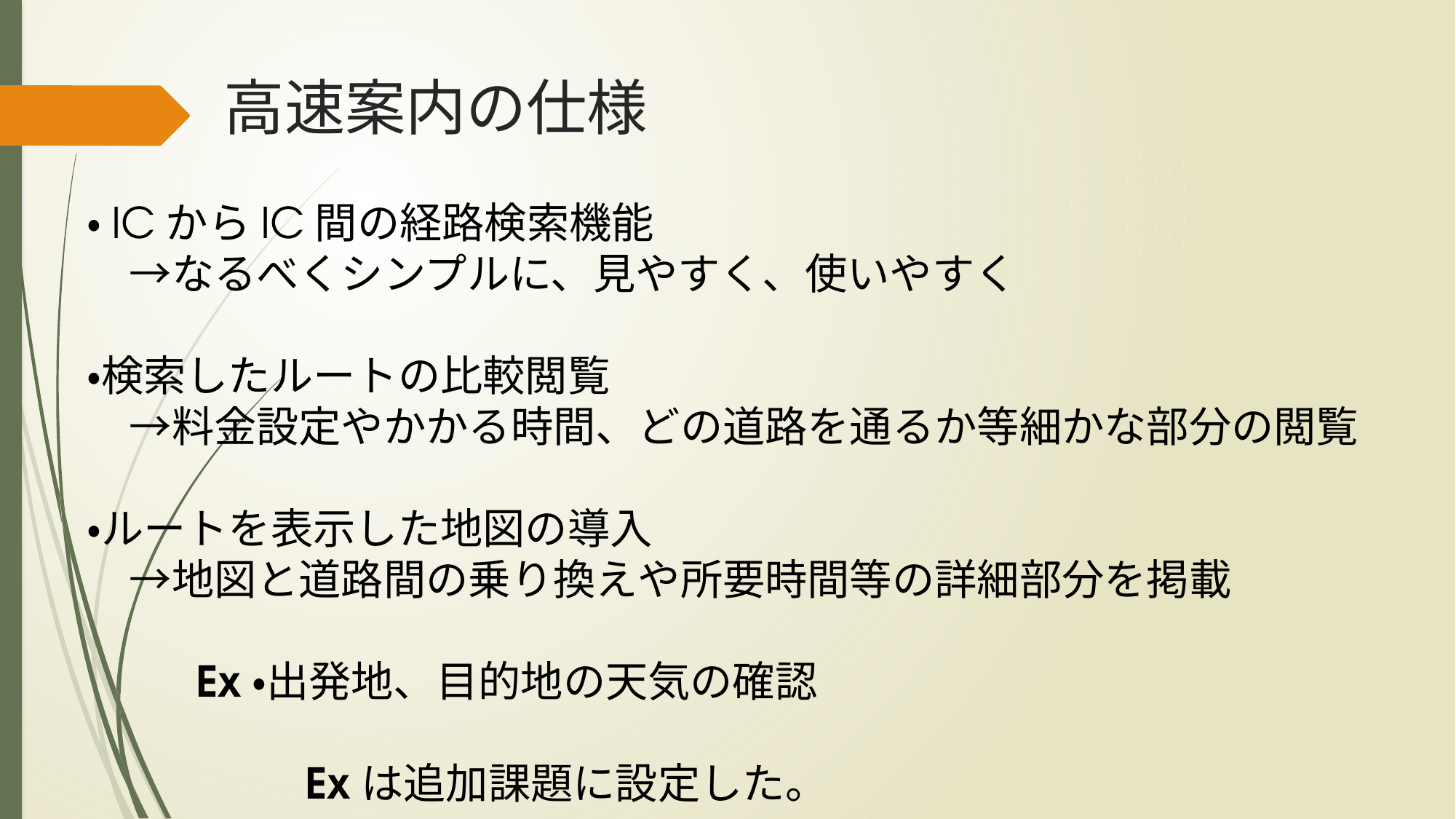

# 高速案内の仕様
・ICからIC間の経路検索機能
　→なるべくシンプルに、見やすく、使いやすく

・検索したルートの比較閲覧
　→料金設定やかかる時間、どの道路を通るか等細かな部分の閲覧

・ルートを表示した地図の導入
　→地図と道路間の乗り換えや所要時間等の詳細部分を掲載

	Ex・出発地、目的地の天気の確認

		Exは追加課題に設定した。